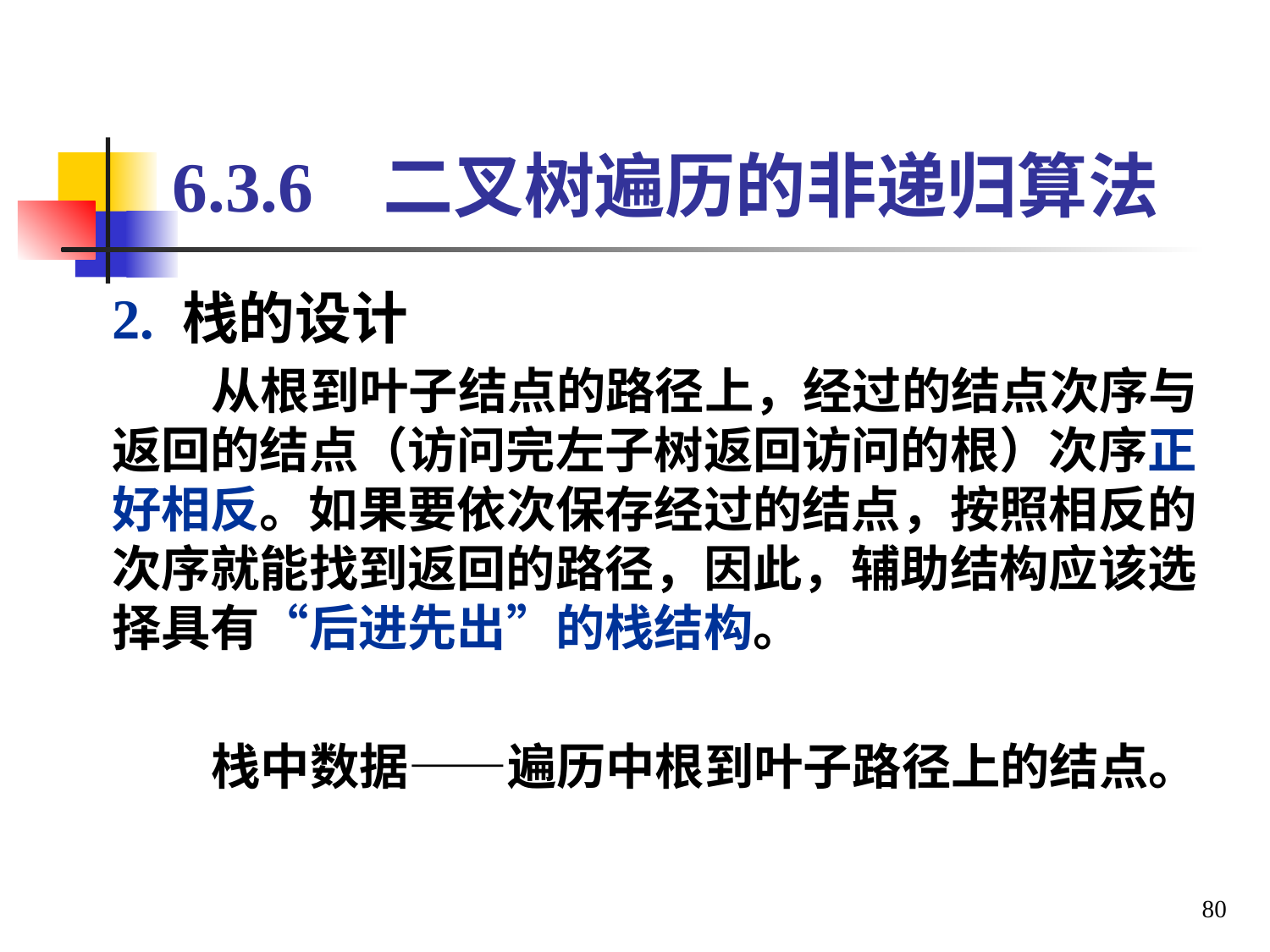

# 6.3.6   二叉树遍历的非递归算法
2. 栈的设计
从根到叶子结点的路径上，经过的结点次序与返回的结点（访问完左子树返回访问的根）次序正好相反。如果要依次保存经过的结点，按照相反的次序就能找到返回的路径，因此，辅助结构应该选择具有“后进先出”的栈结构。

栈中数据——遍历中根到叶子路径上的结点。

80